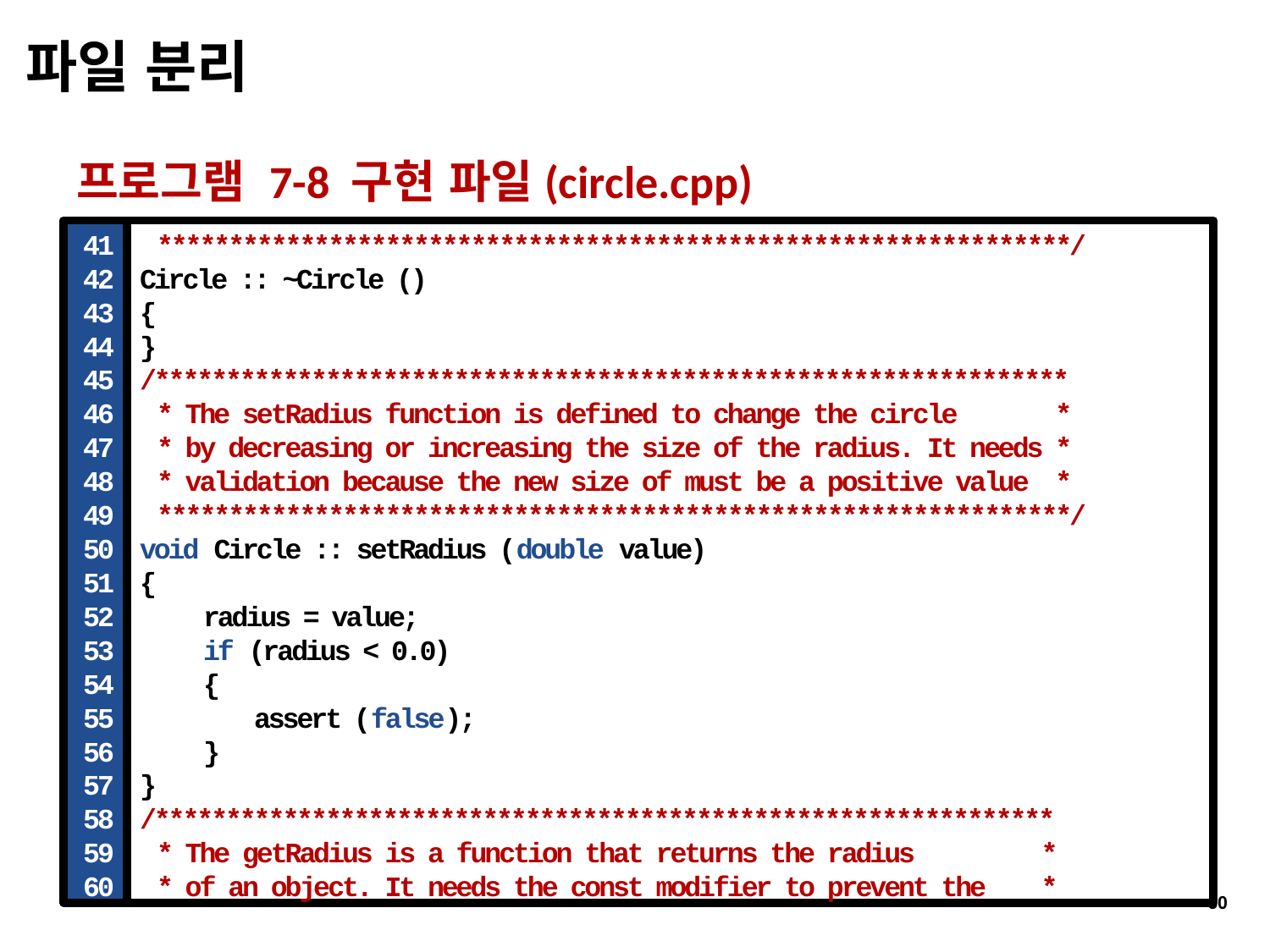

# 파일 분리
프로그램 7-8 구현 파일(circle.cpp)
 ****************************************************************/
Circle :: ~Circle ()
{
}
/****************************************************************
 * The setRadius function is defined to change the circle       *
 * by decreasing or increasing the size of the radius. It needs *
 * validation because the new size of must be a positive value  *
 ****************************************************************/
void Circle :: setRadius (double value)
{
radius = value;
if (radius < 0.0)
{
assert (false);
}
}
/***************************************************************
 * The getRadius is a function that returns the radius         *
 * of an object. It needs the const modifier to prevent the    *
41
42
43
44
45
46
47
48
49
50
51
52
53
54
55
56
57
58
59
60